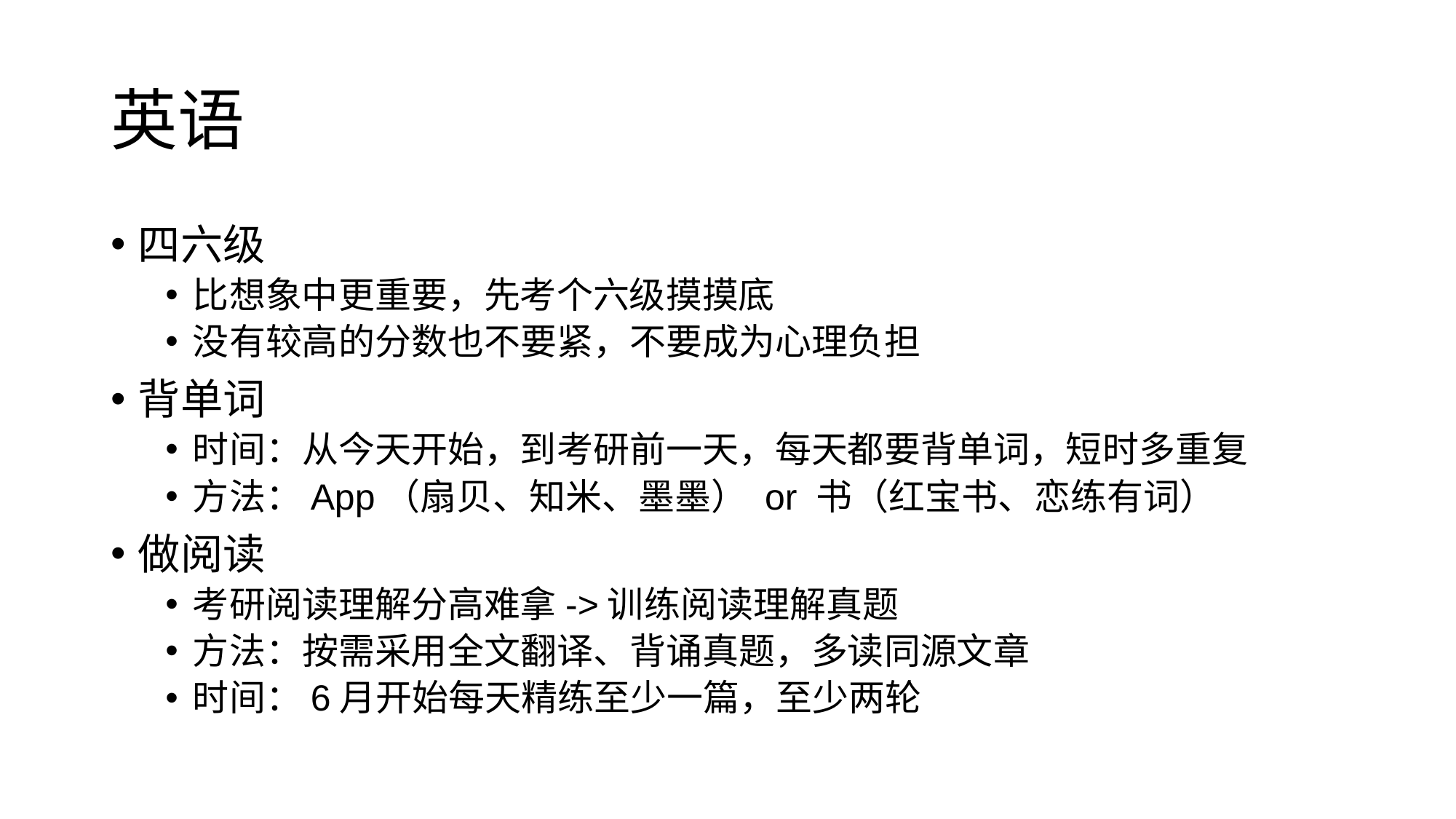

# 英语
四六级
比想象中更重要，先考个六级摸摸底
没有较高的分数也不要紧，不要成为心理负担
背单词
时间：从今天开始，到考研前一天，每天都要背单词，短时多重复
方法：App（扇贝、知米、墨墨） or 书（红宝书、恋练有词）
做阅读
考研阅读理解分高难拿->训练阅读理解真题
方法：按需采用全文翻译、背诵真题，多读同源文章
时间：6月开始每天精练至少一篇，至少两轮